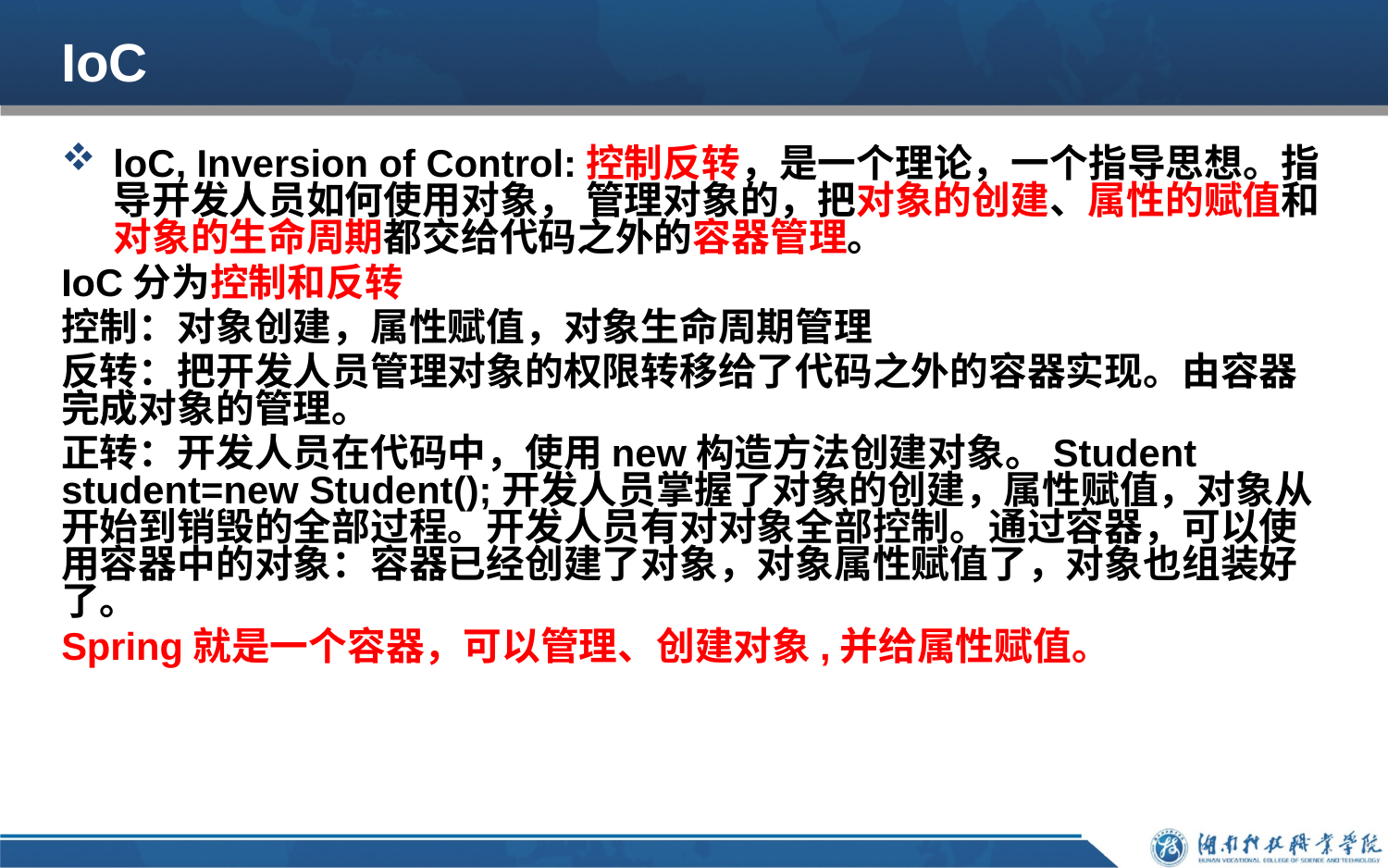

# IoC
loC, Inversion of Control:控制反转，是一个理论，一个指导思想。指导开发人员如何使用对象， 管理对象的，把对象的创建、属性的赋值和对象的生命周期都交给代码之外的容器管理。
IoC分为控制和反转
控制：对象创建，属性赋值，对象生命周期管理
反转：把开发人员管理对象的权限转移给了代码之外的容器实现。由容器完成对象的管理。
正转：开发人员在代码中，使用new构造方法创建对象。Student student=new Student();开发人员掌握了对象的创建，属性赋值，对象从开始到销毁的全部过程。开发人员有对对象全部控制。通过容器，可以使用容器中的对象：容器已经创建了对象，对象属性赋值了，对象也组装好了。
Spring就是一个容器，可以管理、创建对象,并给属性赋值。